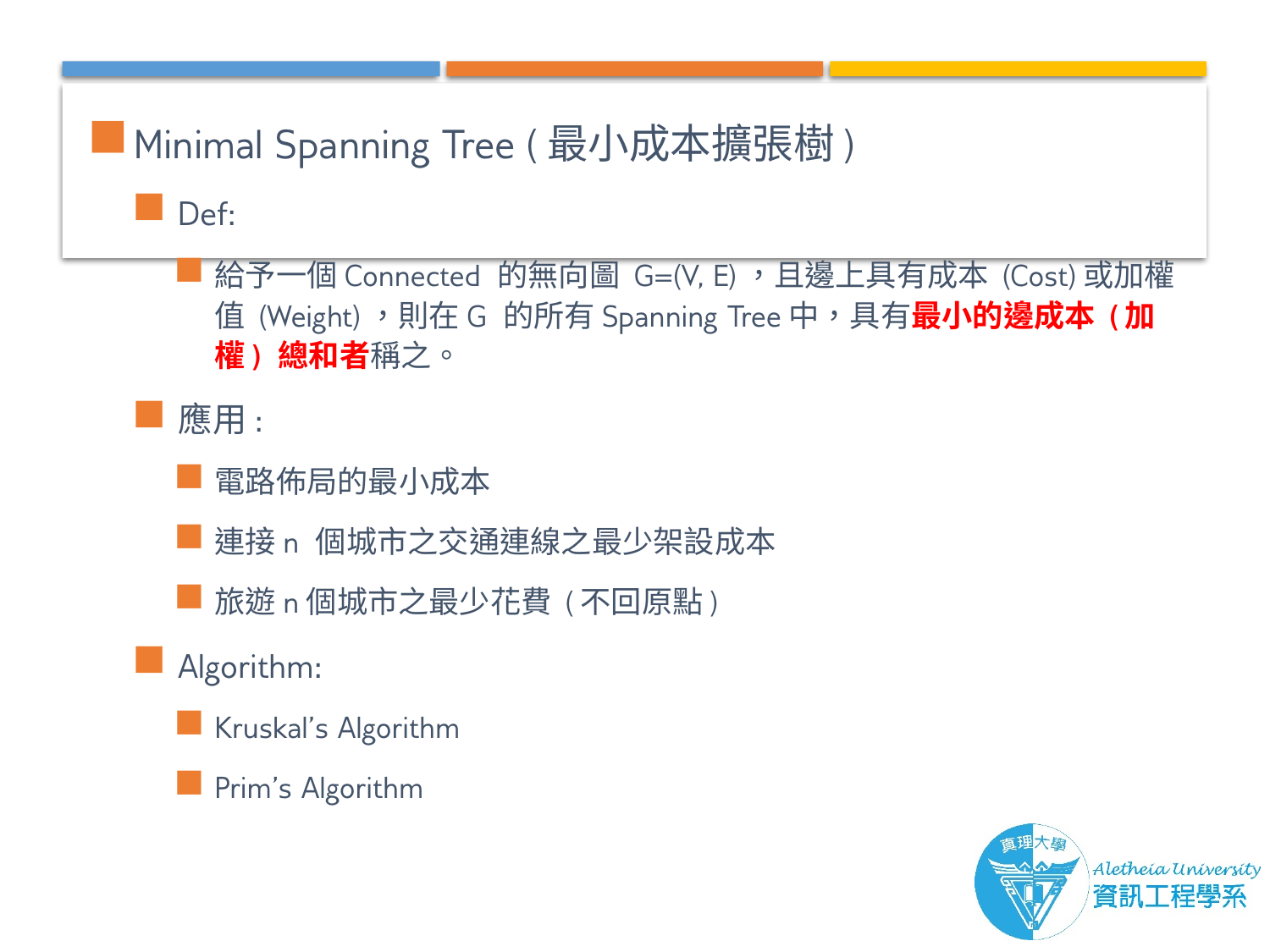

Minimal Spanning Tree (最小成本擴張樹)
Def:
給予一個Connected 的無向圖 G=(V, E)，且邊上具有成本 (Cost)或加權值 (Weight)，則在G 的所有Spanning Tree中，具有最小的邊成本 (加權) 總和者稱之。
應用:
電路佈局的最小成本
連接n 個城市之交通連線之最少架設成本
旅遊n個城市之最少花費 (不回原點)
Algorithm:
Kruskal’s Algorithm
Prim’s Algorithm